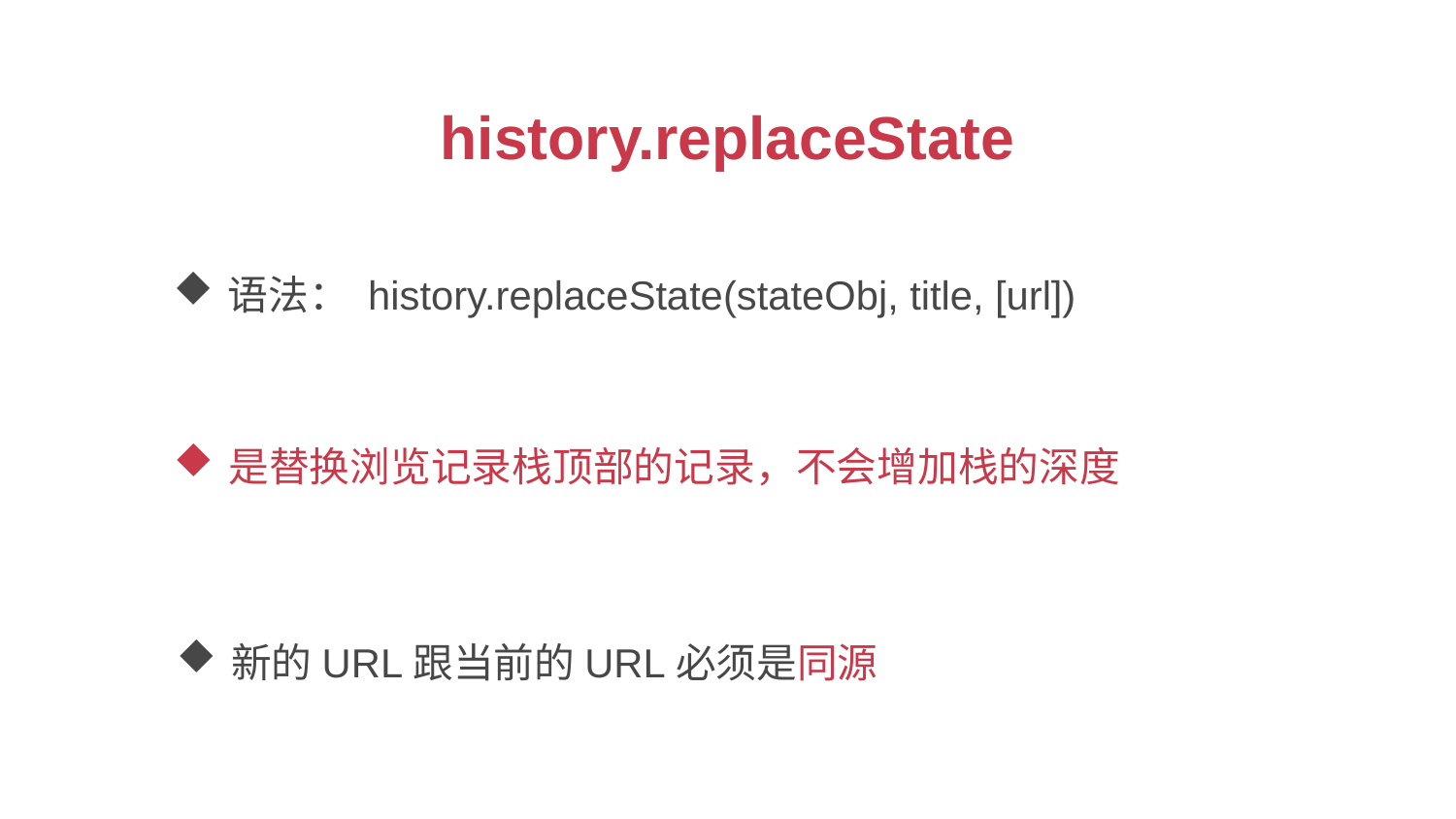

history.replaceState
语法： history.replaceState(stateObj, title, [url])
是替换浏览记录栈顶部的记录，不会增加栈的深度
新的URL跟当前的URL必须是同源